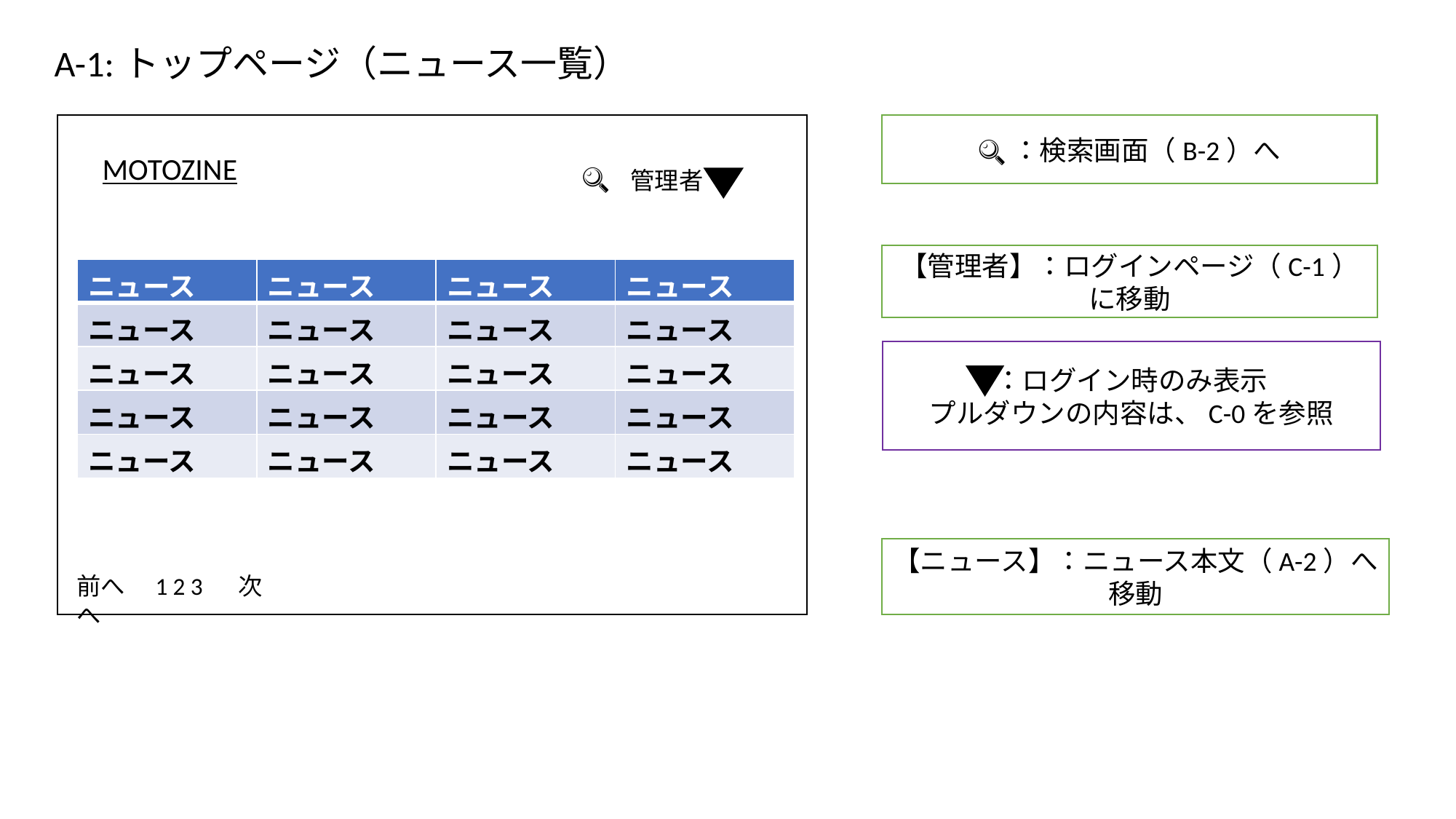

# A-1:トップページ（ニュース一覧）

🔍：検索画面（B-2）へ

MOTOZINE
🔍
管理者

【管理者】：ログインページ（C-1）に移動
| ニュース | ニュース | ニュース | ニュース |
| --- | --- | --- | --- |
| ニュース | ニュース | ニュース | ニュース |
| ニュース | ニュース | ニュース | ニュース |
| ニュース | ニュース | ニュース | ニュース |
| ニュース | ニュース | ニュース | ニュース |
：ログイン時のみ表示
プルダウンの内容は、C-0を参照

【ニュース】：ニュース本文（A-2）へ移動
前へ　1 2 3 　次へ